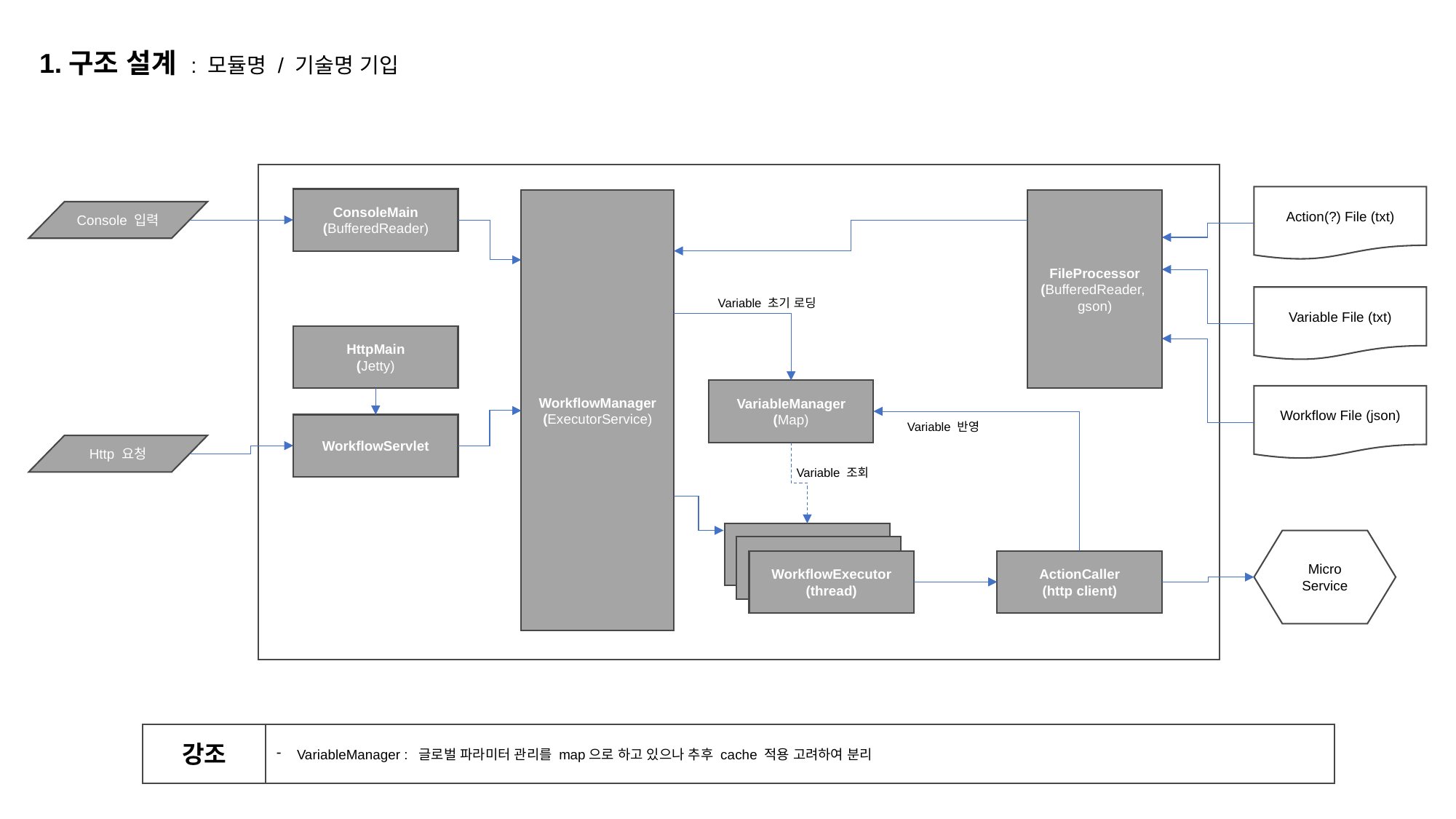

1.구조 설계 : 모듈명 / 기술명 기입

Action(?) File (txt)
ConsoleMain
(BufferedReader)
FileProcessor
(BufferedReader,
gson)
WorkflowManager
(ExecutorService)
Console 입력
Variable File (txt)
Variable 초기 로딩
HttpMain
(Jetty)
VariableManager
(Map)
Workflow File (json)
Variable 반영
WorkflowServlet
Http 요청
Variable 조회
WorkflowExecutor
Micro
Service
WorkflowExecutor
WorkflowExecutor
(thread)
ActionCaller
(http client)
강조
VariableManager :  글로벌 파라미터 관리를 map으로 하고 있으나 추후 cache 적용 고려하여 분리